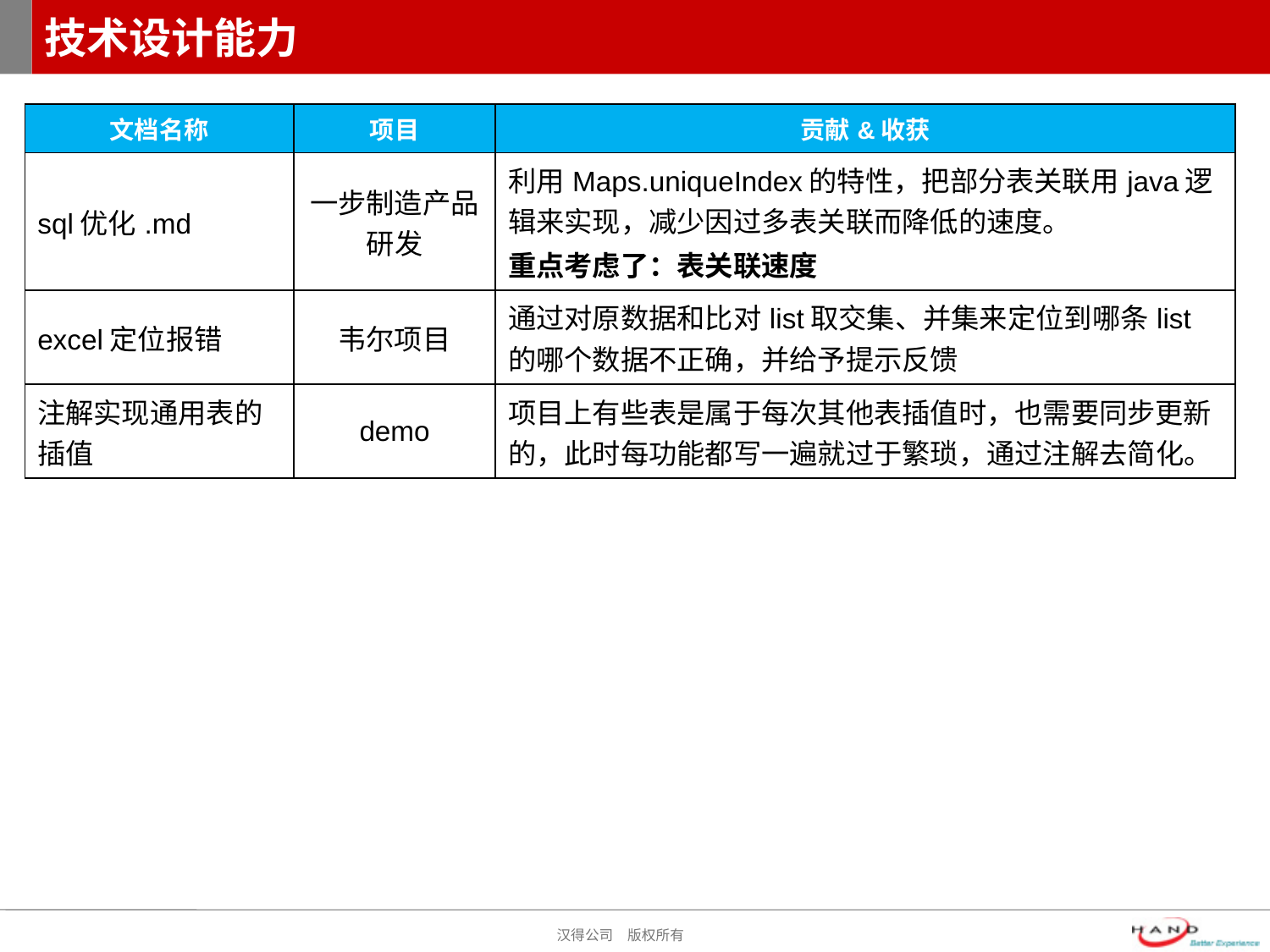

# 技术设计能力
| 文档名称 | 项目 | 贡献&收获 |
| --- | --- | --- |
| sql优化.md | 一步制造产品研发 | 利用Maps.uniqueIndex的特性，把部分表关联用java逻辑来实现，减少因过多表关联而降低的速度。 重点考虑了：表关联速度 |
| excel定位报错 | 韦尔项目 | 通过对原数据和比对list取交集、并集来定位到哪条list的哪个数据不正确，并给予提示反馈 |
| 注解实现通用表的插值 | demo | 项目上有些表是属于每次其他表插值时，也需要同步更新的，此时每功能都写一遍就过于繁琐，通过注解去简化。 |
8